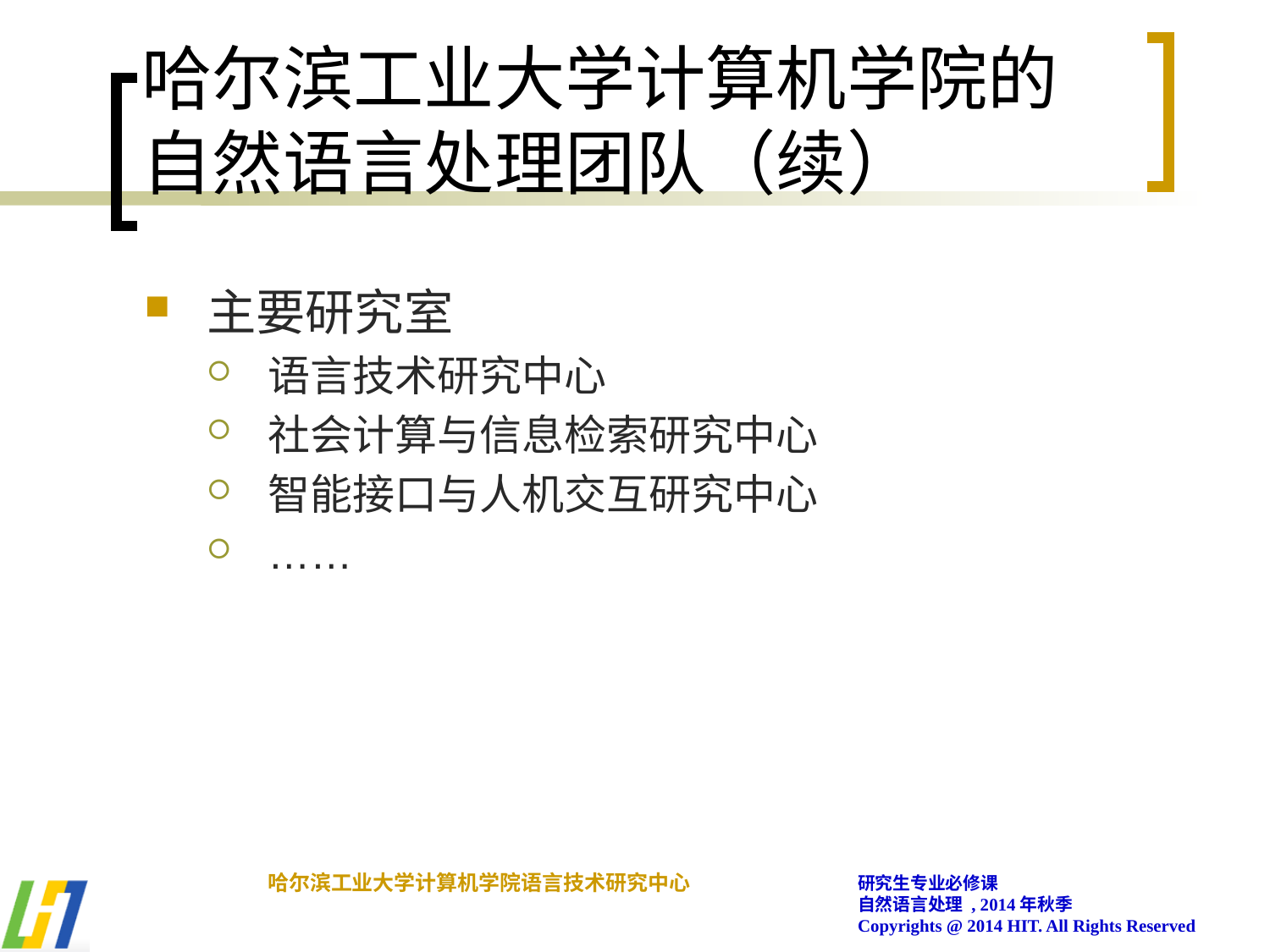

# 哈尔滨工业大学计算机学院的自然语言处理团队（续）
主要研究室
语言技术研究中心
社会计算与信息检索研究中心
智能接口与人机交互研究中心
……

哈尔滨工业大学计算机学院语言技术研究中心
研究生专业必修课
自然语言处理 , 2014年秋季
Copyrights @ 2014 HIT. All Rights Reserved